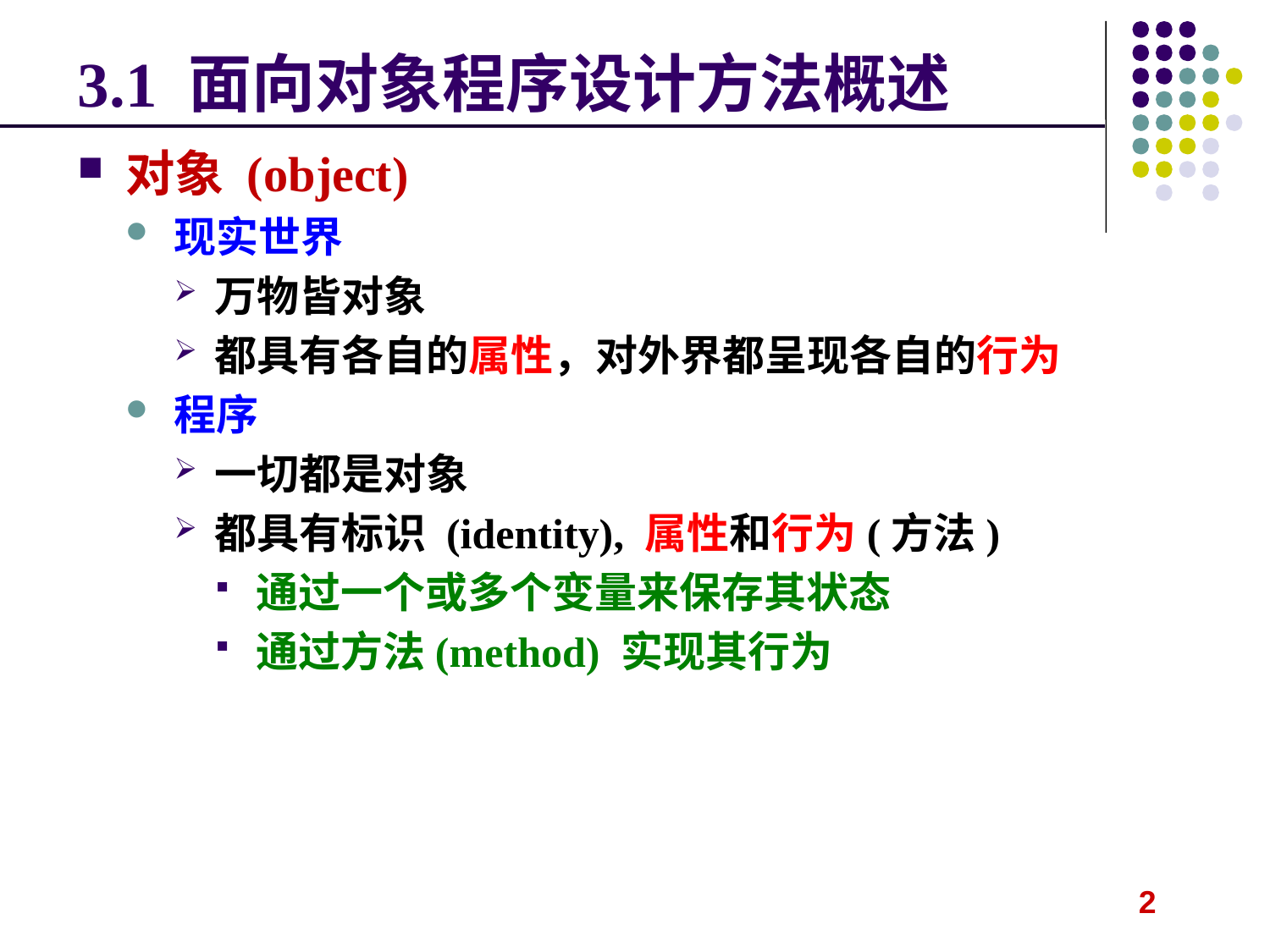

# 3.1 面向对象程序设计方法概述
对象 (object)
现实世界
万物皆对象
都具有各自的属性，对外界都呈现各自的行为
程序
一切都是对象
都具有标识 (identity), 属性和行为(方法)
通过一个或多个变量来保存其状态
通过方法(method) 实现其行为